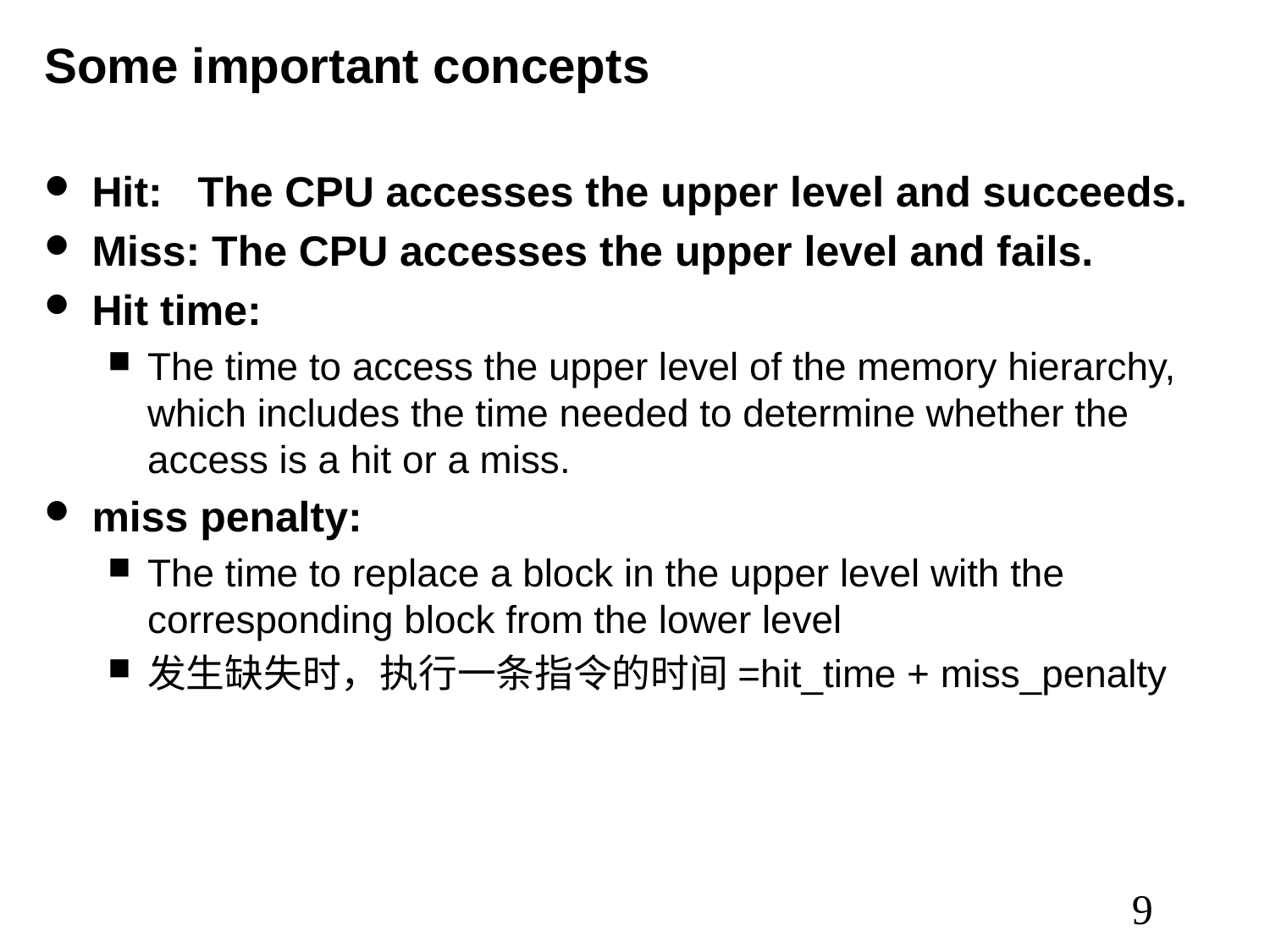

# Some important concepts
Hit:   The CPU accesses the upper level and succeeds.
Miss: The CPU accesses the upper level and fails.
Hit time:
The time to access the upper level of the memory hierarchy, which includes the time needed to determine whether the access is a hit or a miss.
miss penalty:
The time to replace a block in the upper level with the corresponding block from the lower level
发生缺失时，执行一条指令的时间=hit_time + miss_penalty